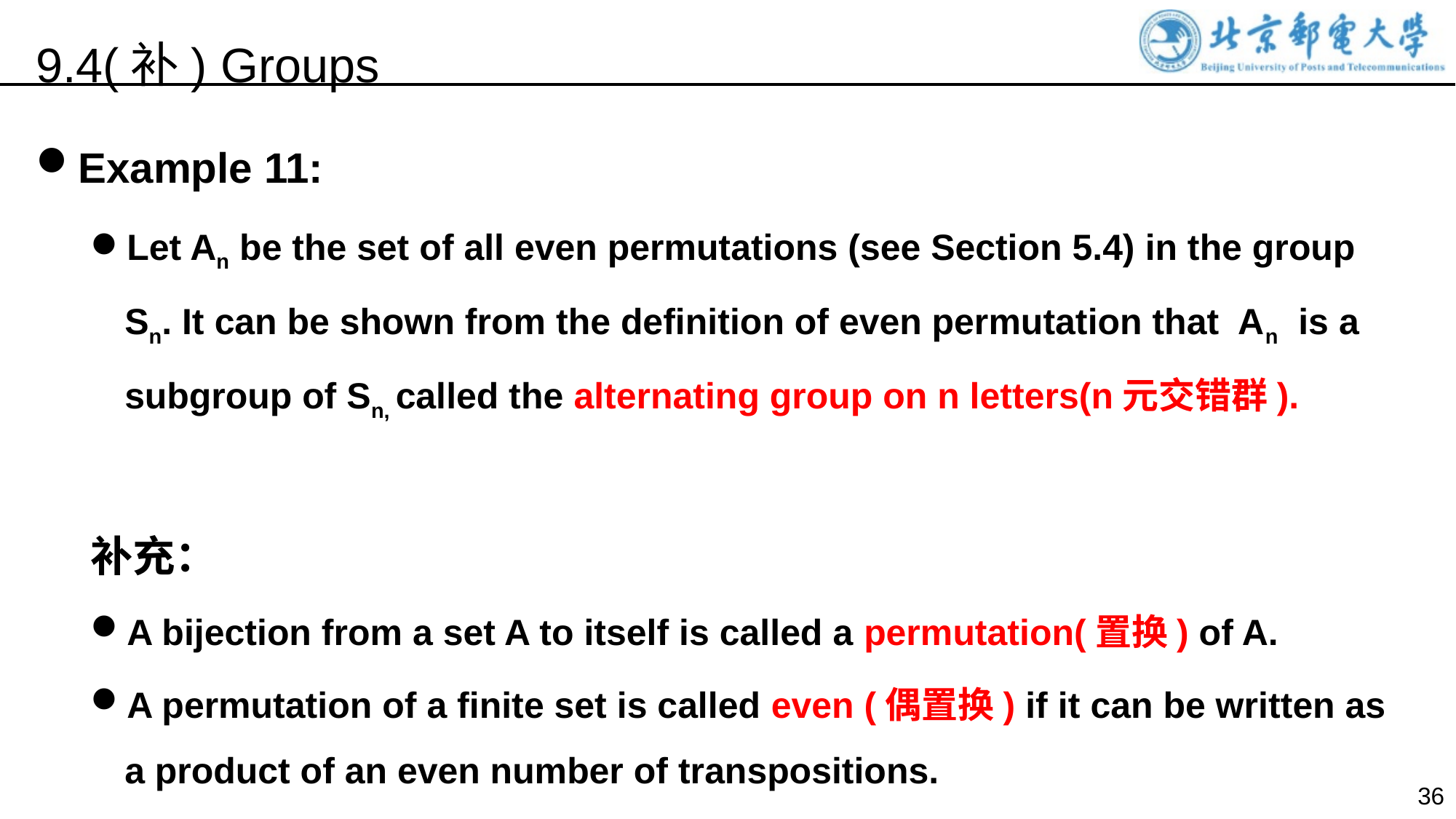

9.4(补) Groups
Example 11:
Let An be the set of all even permutations (see Section 5.4) in the group Sn. It can be shown from the definition of even permutation that  An  is a subgroup of Sn, called the alternating group on n letters(n元交错群).

补充：
A bijection from a set A to itself is called a permutation(置换) of A.
A permutation of a finite set is called even (偶置换) if it can be written as a product of an even number of transpositions.